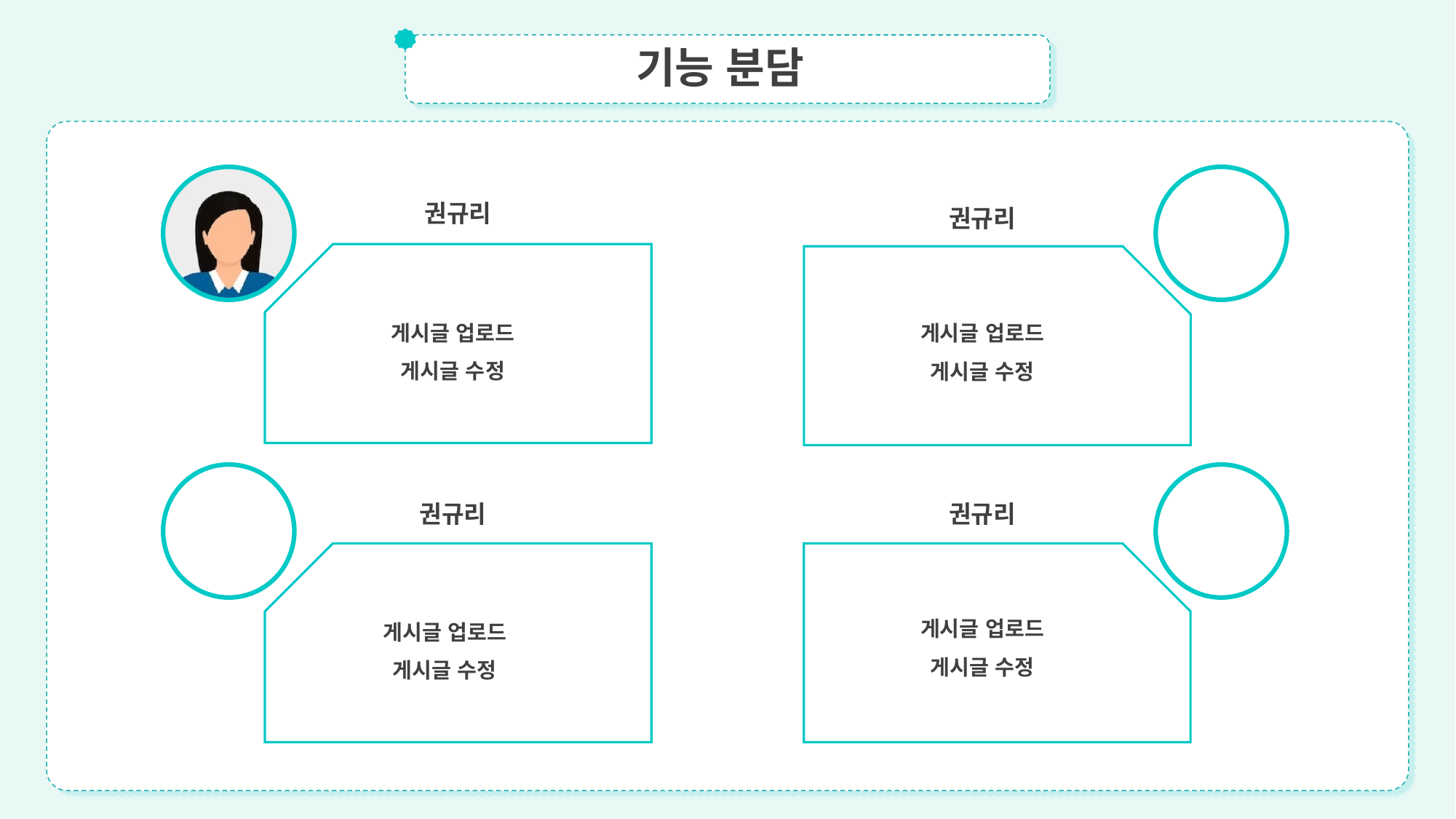

기능 분담

권규리
권규리

게시글 업로드
게시글 수정

게시글 업로드
게시글 수정

권규리
권규리

게시글 업로드
게시글 수정

게시글 업로드
게시글 수정